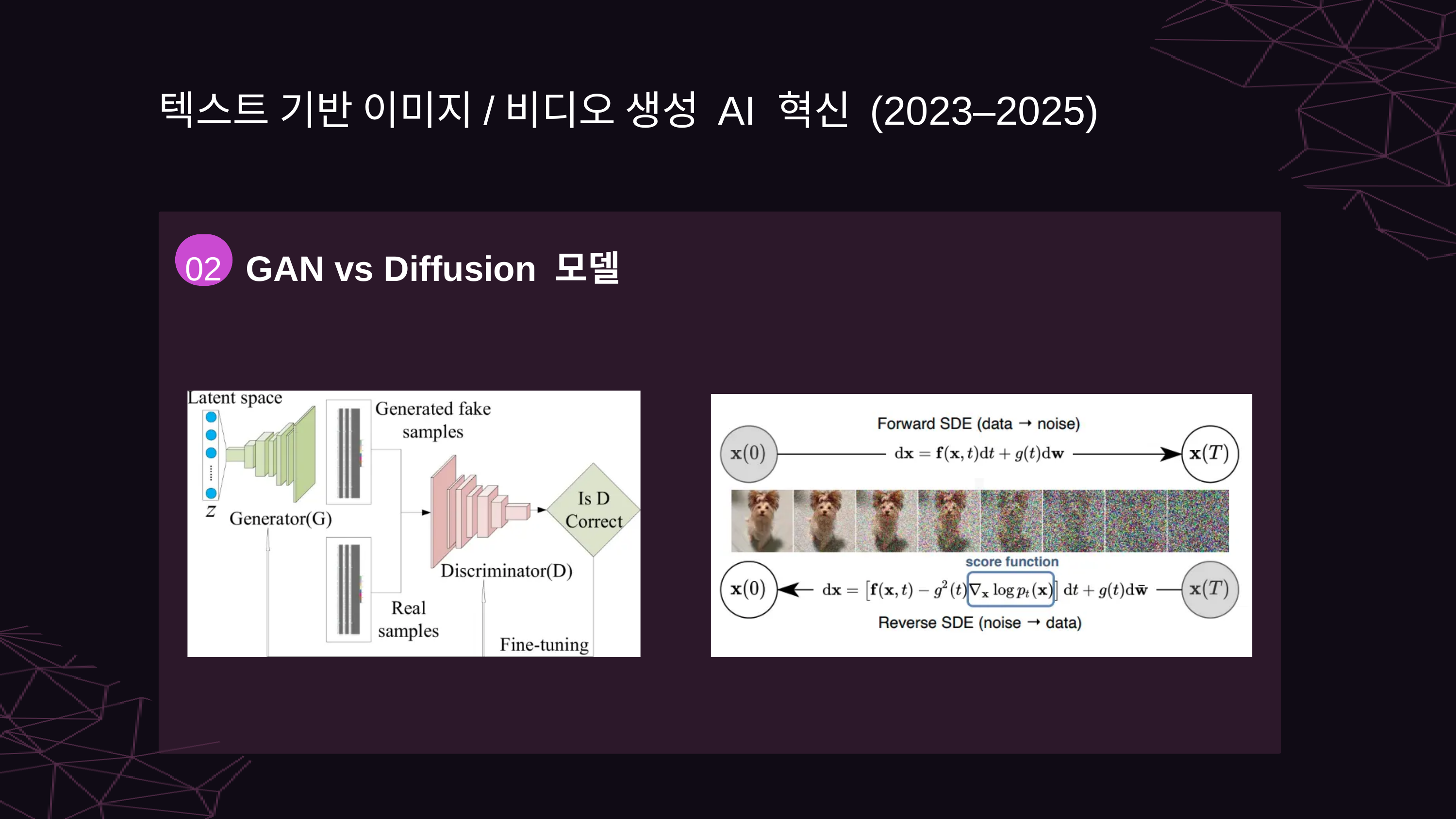

텍스트 기반 이미지/비디오 생성 AI 혁신 (2023–2025)

GAN vs Diffusion 모델
02